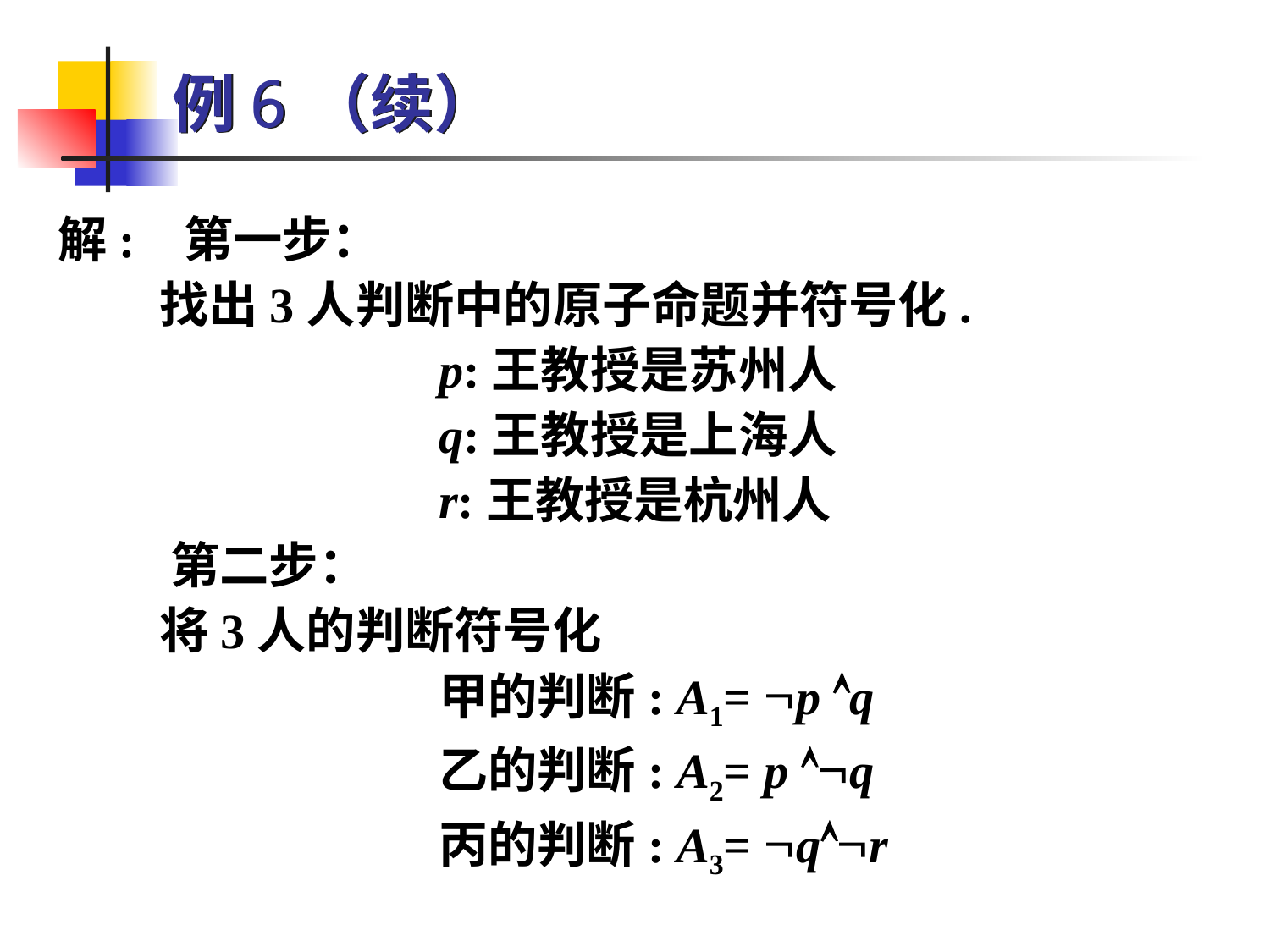

# 例6（续）
解:   第一步：
        找出3人判断中的原子命题并符号化.
		  	p:王教授是苏州人
		 	q:王教授是上海人
		 	r:王教授是杭州人
         第二步：
        将3人的判断符号化
			甲的判断: A1= ¬p ∧q
			乙的判断: A2= p ∧¬q
			丙的判断: A3= ¬q∧¬r